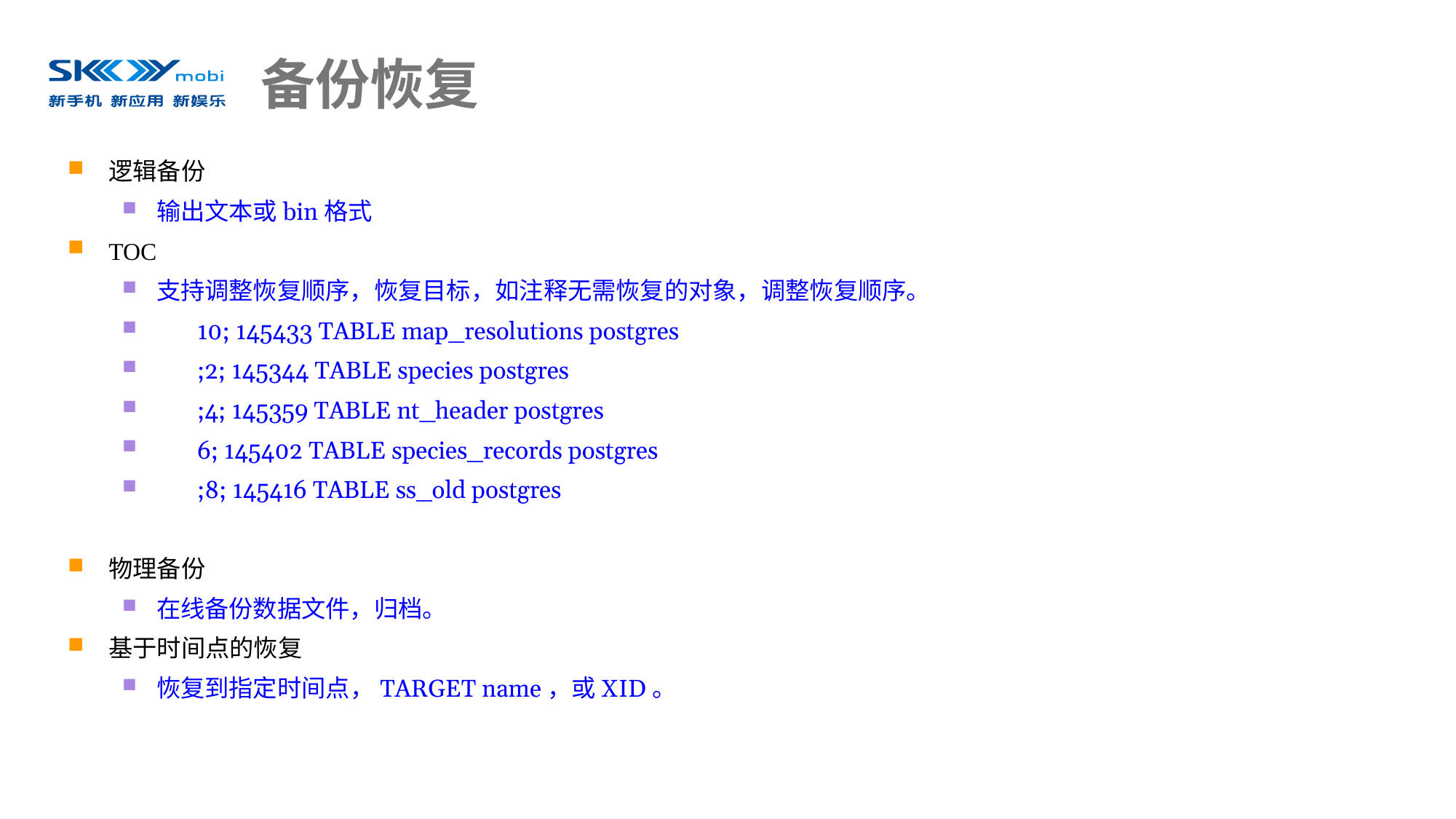

# 备份恢复
逻辑备份
输出文本或bin格式
TOC
支持调整恢复顺序，恢复目标，如注释无需恢复的对象，调整恢复顺序。
       10; 145433 TABLE map_resolutions postgres
       ;2; 145344 TABLE species postgres
       ;4; 145359 TABLE nt_header postgres
       6; 145402 TABLE species_records postgres
       ;8; 145416 TABLE ss_old postgres

物理备份
在线备份数据文件，归档。
基于时间点的恢复
恢复到指定时间点，TARGET name，或XID。